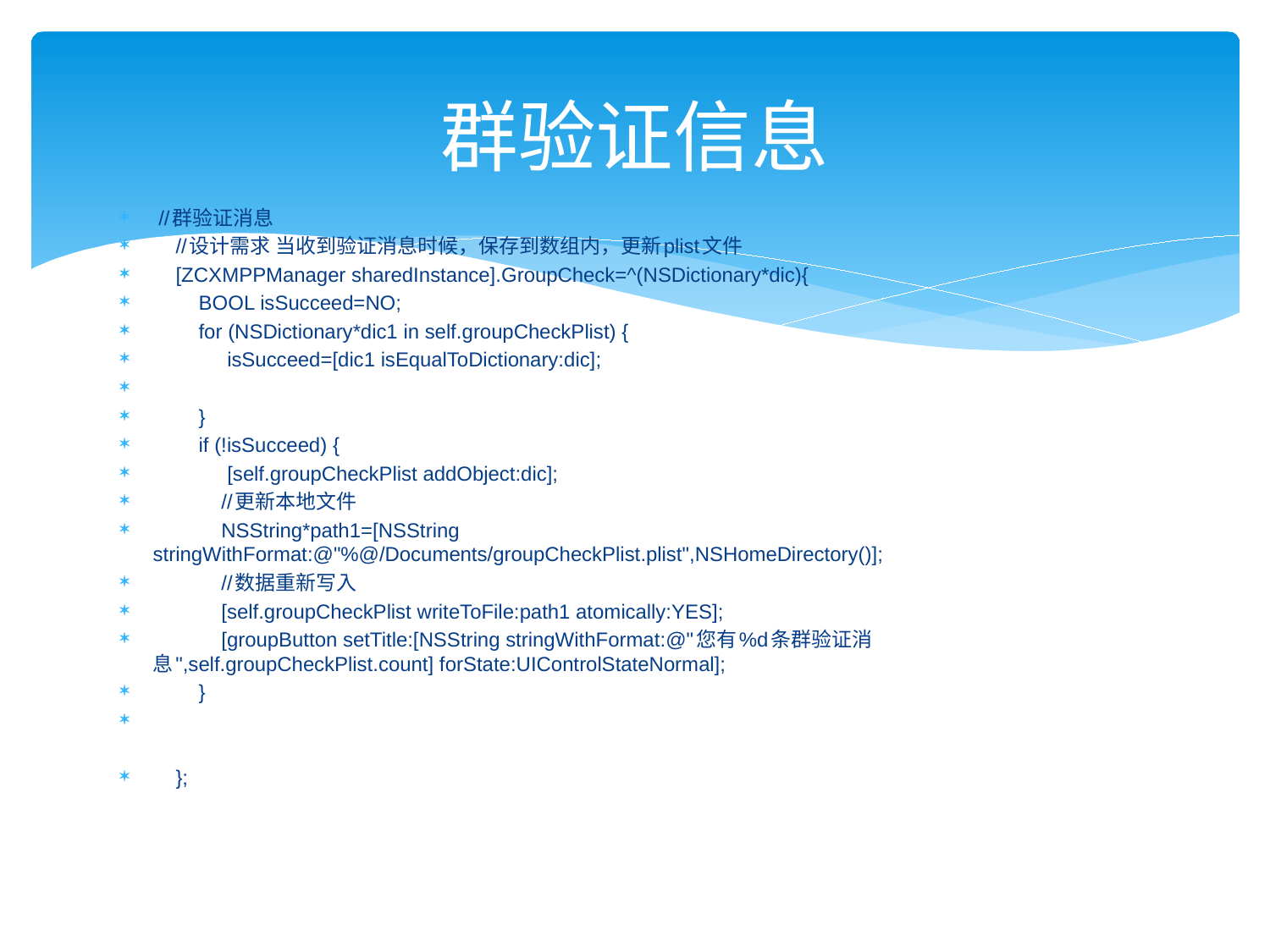

# 群验证信息
 //群验证消息
    //设计需求 当收到验证消息时候，保存到数组内，更新plist文件
    [ZCXMPPManager sharedInstance].GroupCheck=^(NSDictionary*dic){
        BOOL isSucceed=NO;
        for (NSDictionary*dic1 in self.groupCheckPlist) {
             isSucceed=[dic1 isEqualToDictionary:dic];

        }
        if (!isSucceed) {
             [self.groupCheckPlist addObject:dic];
            //更新本地文件
            NSString*path1=[NSString stringWithFormat:@"%@/Documents/groupCheckPlist.plist",NSHomeDirectory()];
            //数据重新写入
            [self.groupCheckPlist writeToFile:path1 atomically:YES];
            [groupButton setTitle:[NSString stringWithFormat:@"您有%d条群验证消息",self.groupCheckPlist.count] forState:UIControlStateNormal];
        }

    };